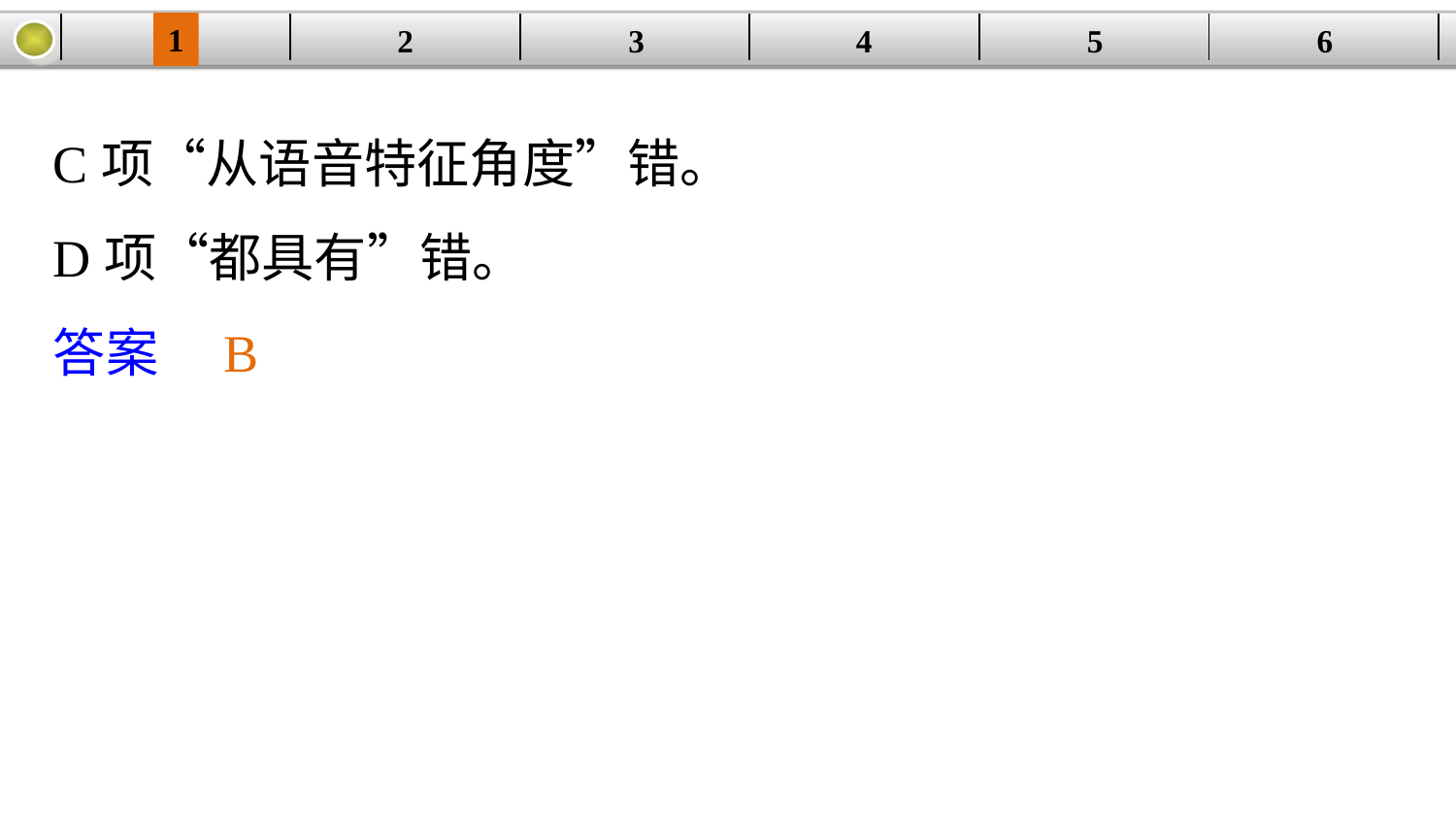

1
3
4
5
6
2
|  |  |  |  |  |  |
| --- | --- | --- | --- | --- | --- |

C项“从语音特征角度”错。
D项“都具有”错。
答案　B